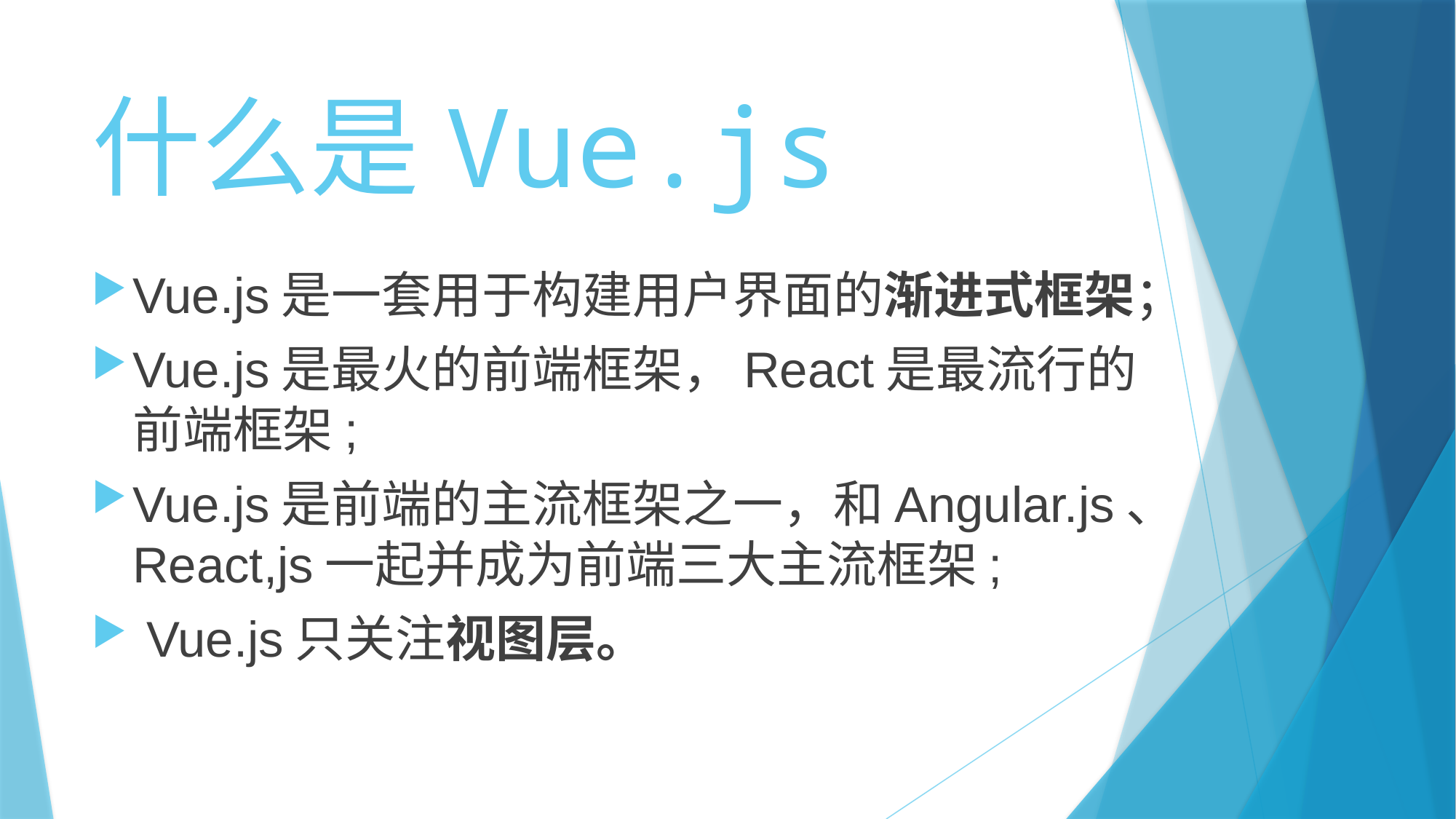

# 什么是Vue.js
Vue.js是一套用于构建用户界面的渐进式框架；
Vue.js是最火的前端框架，React是最流行的前端框架;
Vue.js是前端的主流框架之一，和Angular.js、React,js一起并成为前端三大主流框架;
 Vue.js只关注视图层。